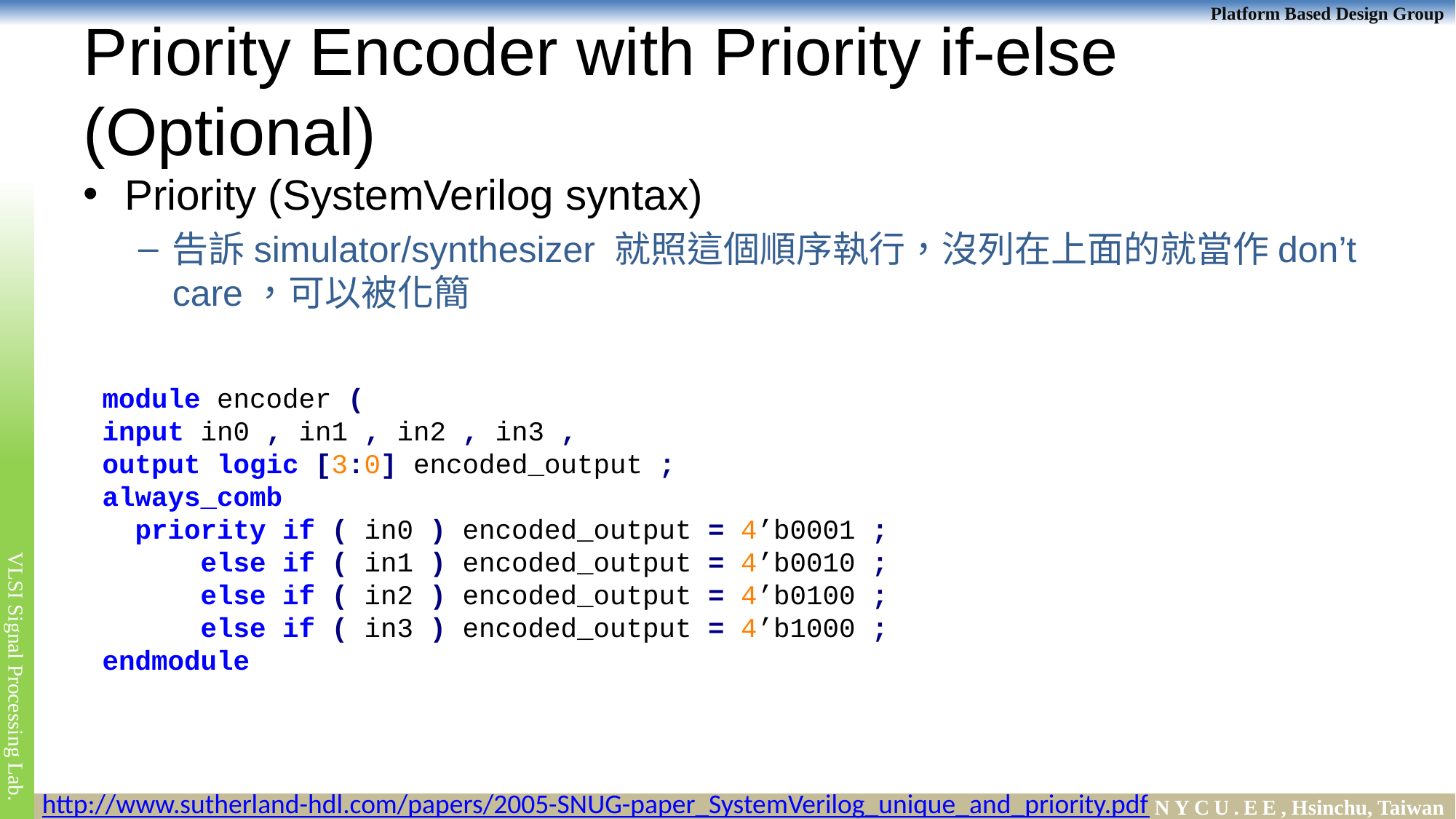

# Priority Encoder with Priority if-else (Optional)
Priority (SystemVerilog syntax)
告訴simulator/synthesizer 就照這個順序執行，沒列在上面的就當作don’t care，可以被化簡

module encoder (
input in0 , in1 , in2 , in3 ,
output logic [3:0] encoded_output ;
always_comb
  priority if ( in0 ) encoded_output = 4’b0001 ;
      else if ( in1 ) encoded_output = 4’b0010 ;
      else if ( in2 ) encoded_output = 4’b0100 ;
      else if ( in3 ) encoded_output = 4’b1000 ;
endmodule
http://www.sutherland-hdl.com/papers/2005-SNUG-paper_SystemVerilog_unique_and_priority.pdf